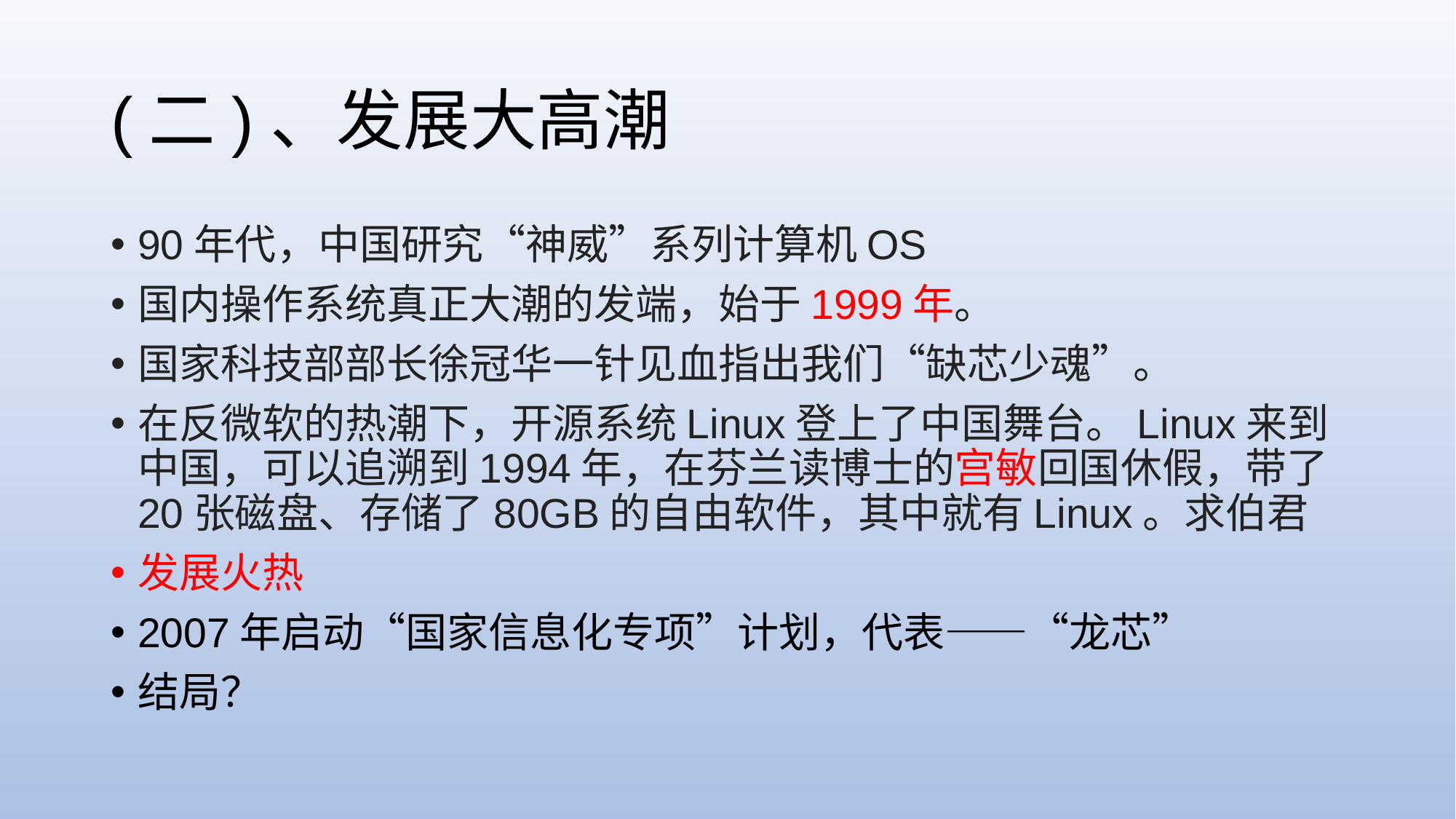

# (二)、发展大高潮
90年代，中国研究“神威”系列计算机OS
国内操作系统真正大潮的发端，始于1999年。
国家科技部部长徐冠华一针见血指出我们“缺芯少魂”。
在反微软的热潮下，开源系统Linux登上了中国舞台。Linux来到中国，可以追溯到1994年，在芬兰读博士的宫敏回国休假，带了20张磁盘、存储了80GB的自由软件，其中就有Linux。求伯君
发展火热
2007年启动“国家信息化专项”计划，代表——“龙芯”
结局？